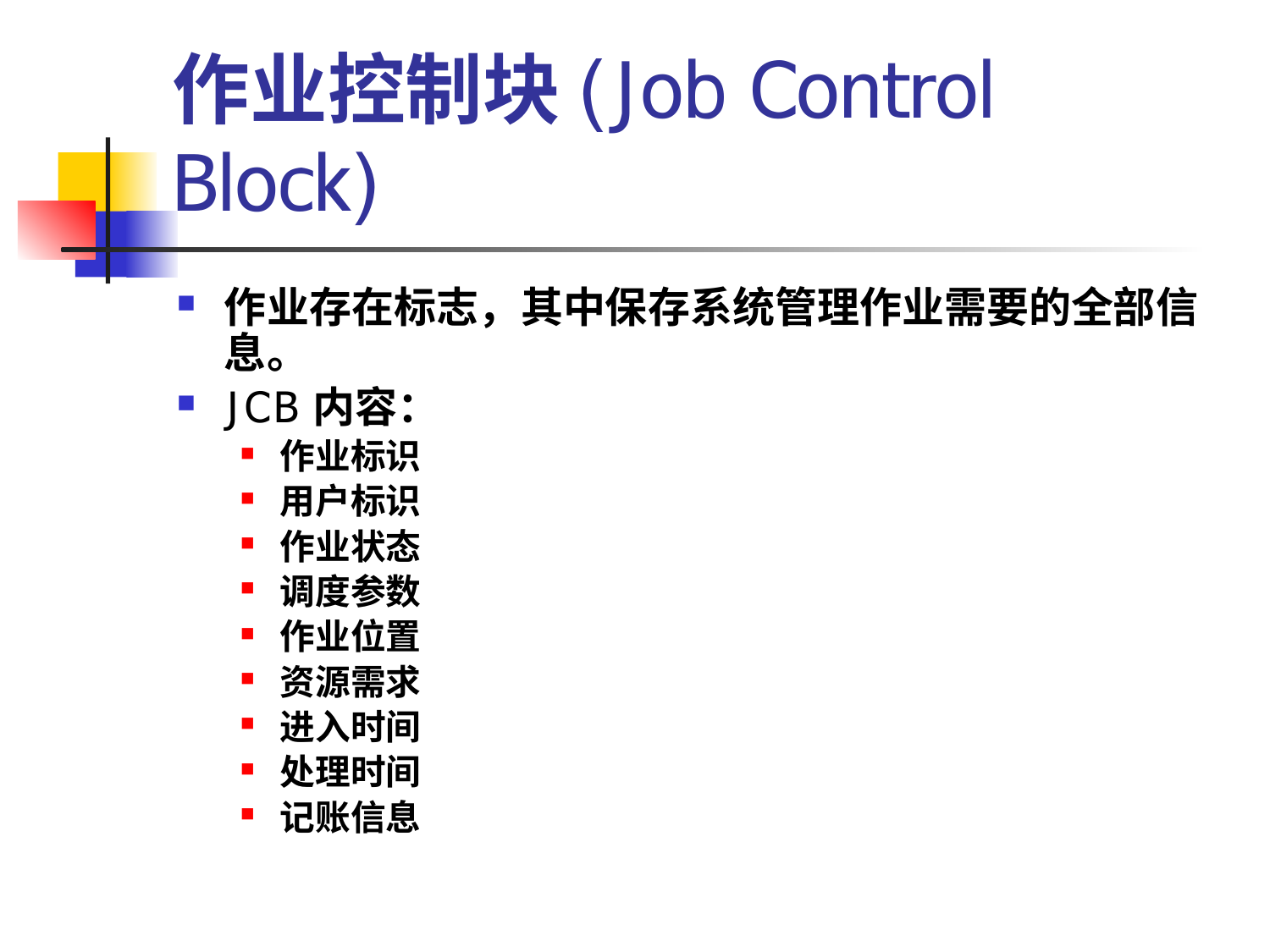

# 作业控制块(Job Control Block)
作业存在标志，其中保存系统管理作业需要的全部信息。
JCB内容：
作业标识
用户标识
作业状态
调度参数
作业位置
资源需求
进入时间
处理时间
记账信息